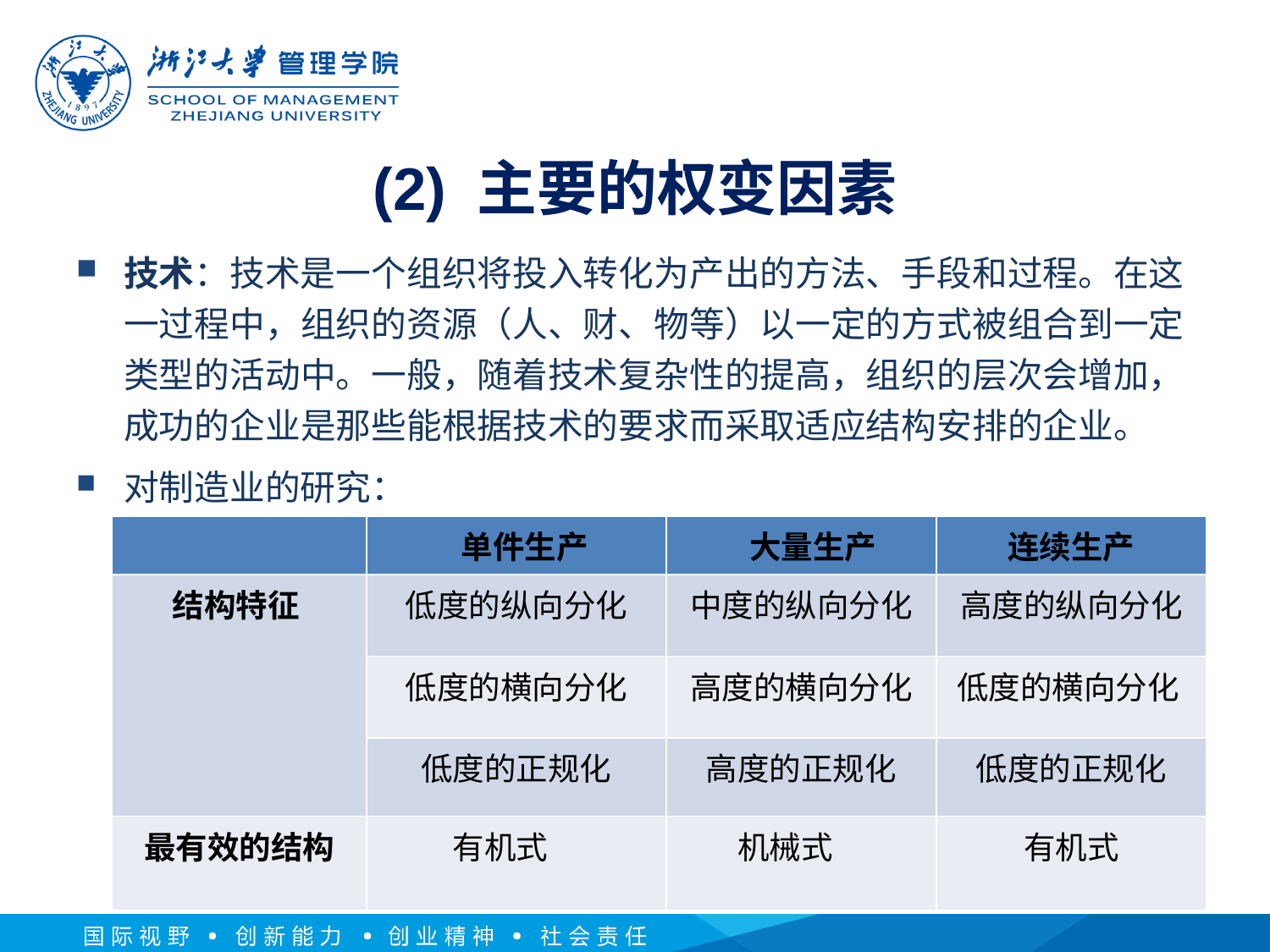

# (2) 主要的权变因素
技术：技术是一个组织将投入转化为产出的方法、手段和过程。在这一过程中，组织的资源（人、财、物等）以一定的方式被组合到一定类型的活动中。一般，随着技术复杂性的提高，组织的层次会增加，成功的企业是那些能根据技术的要求而采取适应结构安排的企业。
对制造业的研究：

|  | 单件生产 | 大量生产 | 连续生产 |
| --- | --- | --- | --- |
| 结构特征 | 低度的纵向分化 | 中度的纵向分化 | 高度的纵向分化 |
|  | 低度的横向分化 | 高度的横向分化 | 低度的横向分化 |
|  | 低度的正规化 | 高度的正规化 | 低度的正规化 |
| 最有效的结构 | 有机式 | 机械式 | 有机式 |